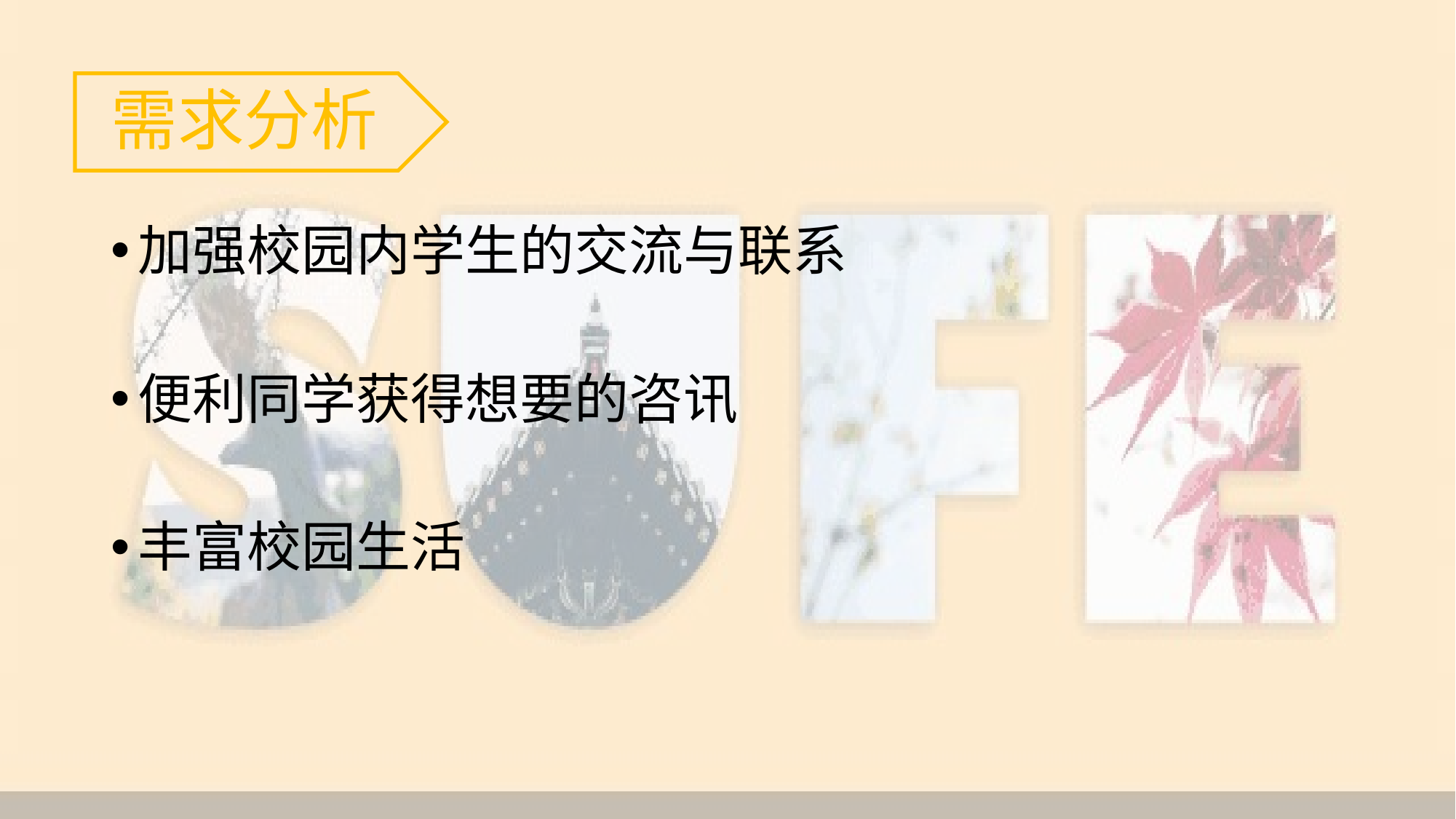

# 需求分析

加强校园内学生的交流与联系

便利同学获得想要的咨讯

丰富校园生活